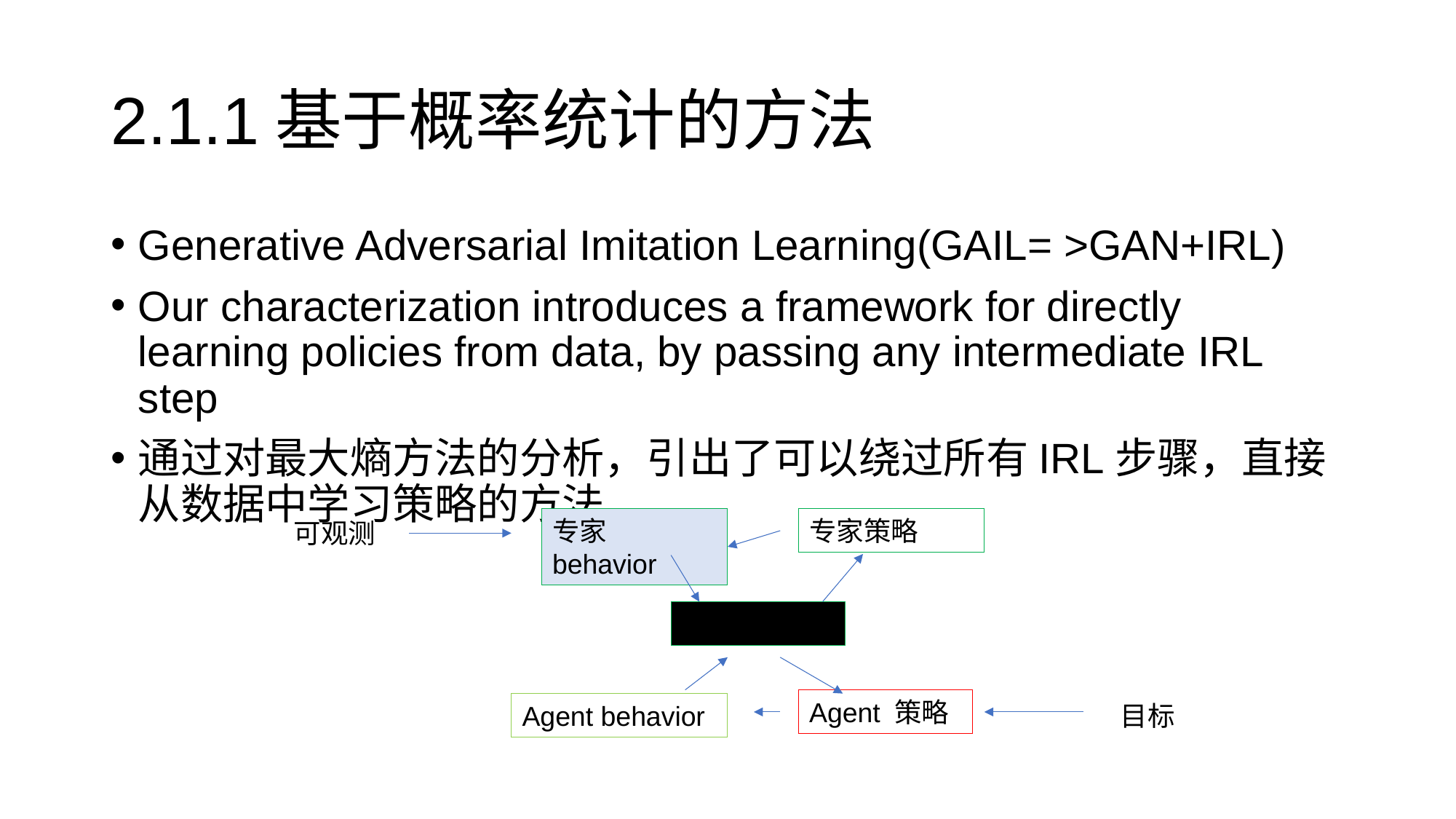

# 2.1.1基于概率统计的方法
Generative Adversarial Imitation Learning(GAIL= >GAN+IRL)
Our characterization introduces a framework for directly learning policies from data, by passing any intermediate IRL step
通过对最大熵方法的分析，引出了可以绕过所有IRL步骤，直接从数据中学习策略的方法。

专家behavior
专家策略
可观测
潜在reward
Agent 策略
Agent behavior
目标